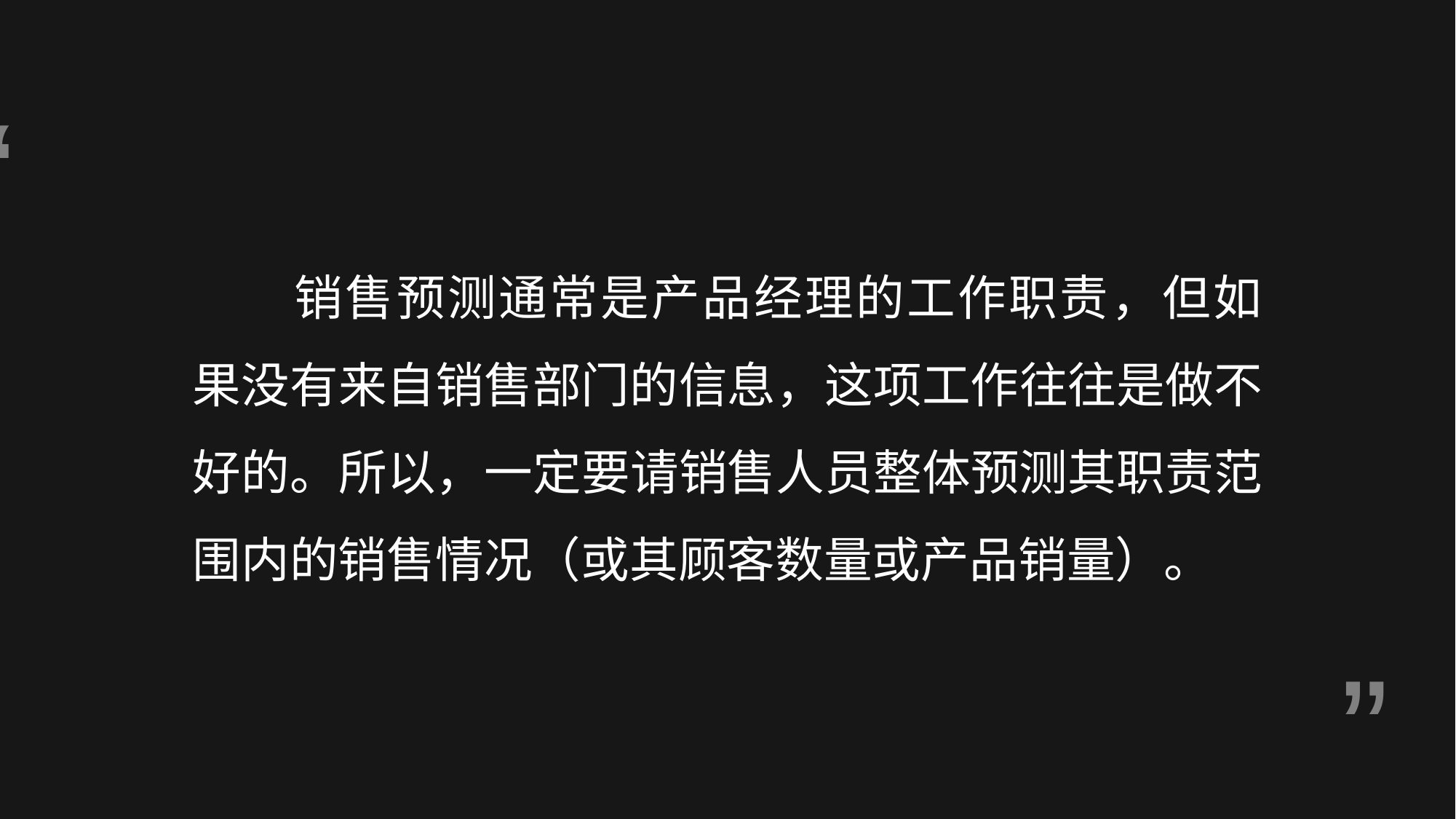

“
销售预测通常是产品经理的工作职责，但如果没有来自销售部门的信息，这项工作往往是做不好的。所以，一定要请销售人员整体预测其职责范围内的销售情况（或其顾客数量或产品销量）。
”